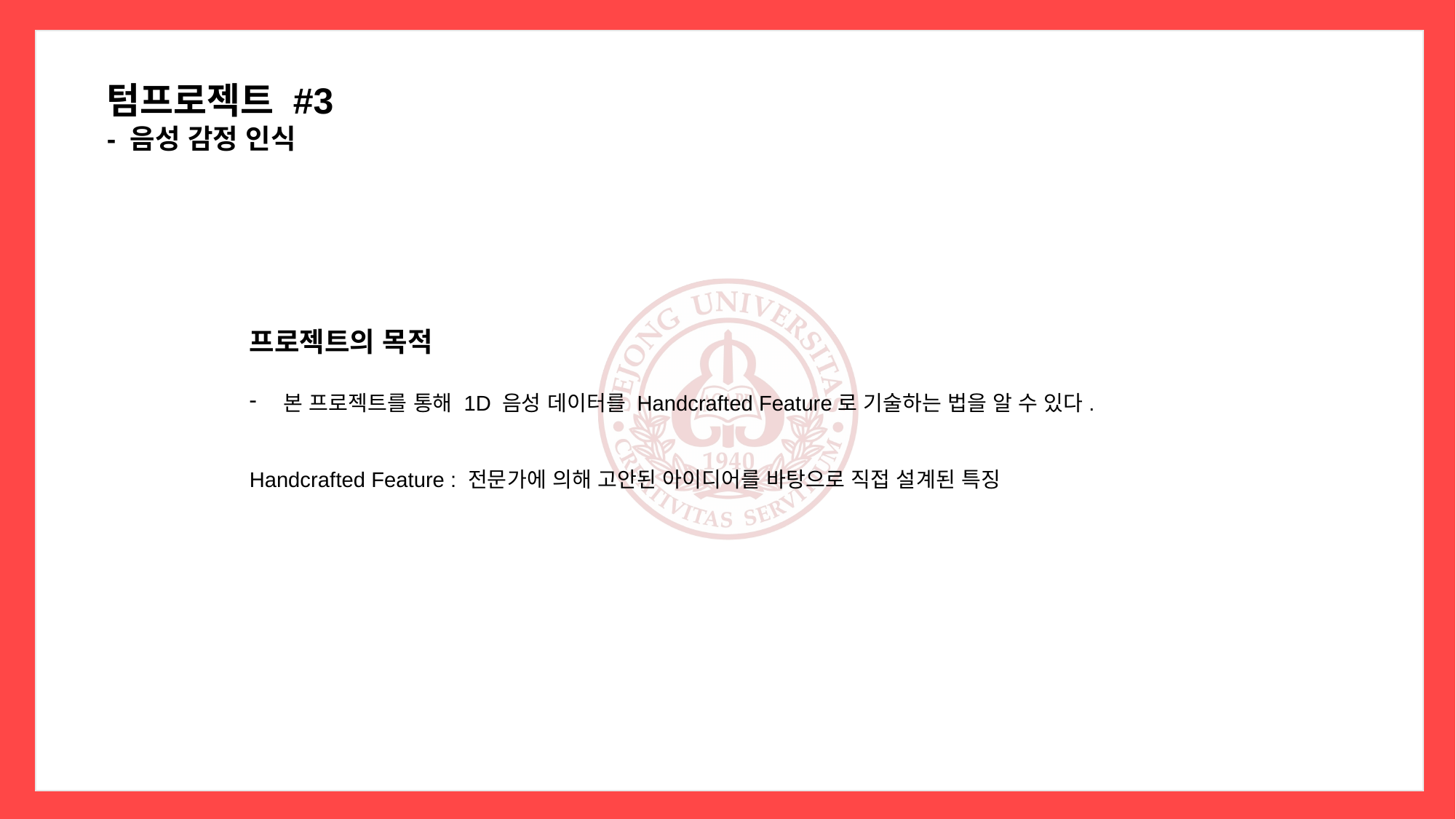

텀프로젝트 #3
- 음성 감정 인식

프로젝트의 목적

본 프로젝트를 통해 1D 음성 데이터를 Handcrafted Feature로 기술하는 법을 알 수 있다.

Handcrafted Feature : 전문가에 의해 고안된 아이디어를 바탕으로 직접 설계된 특징